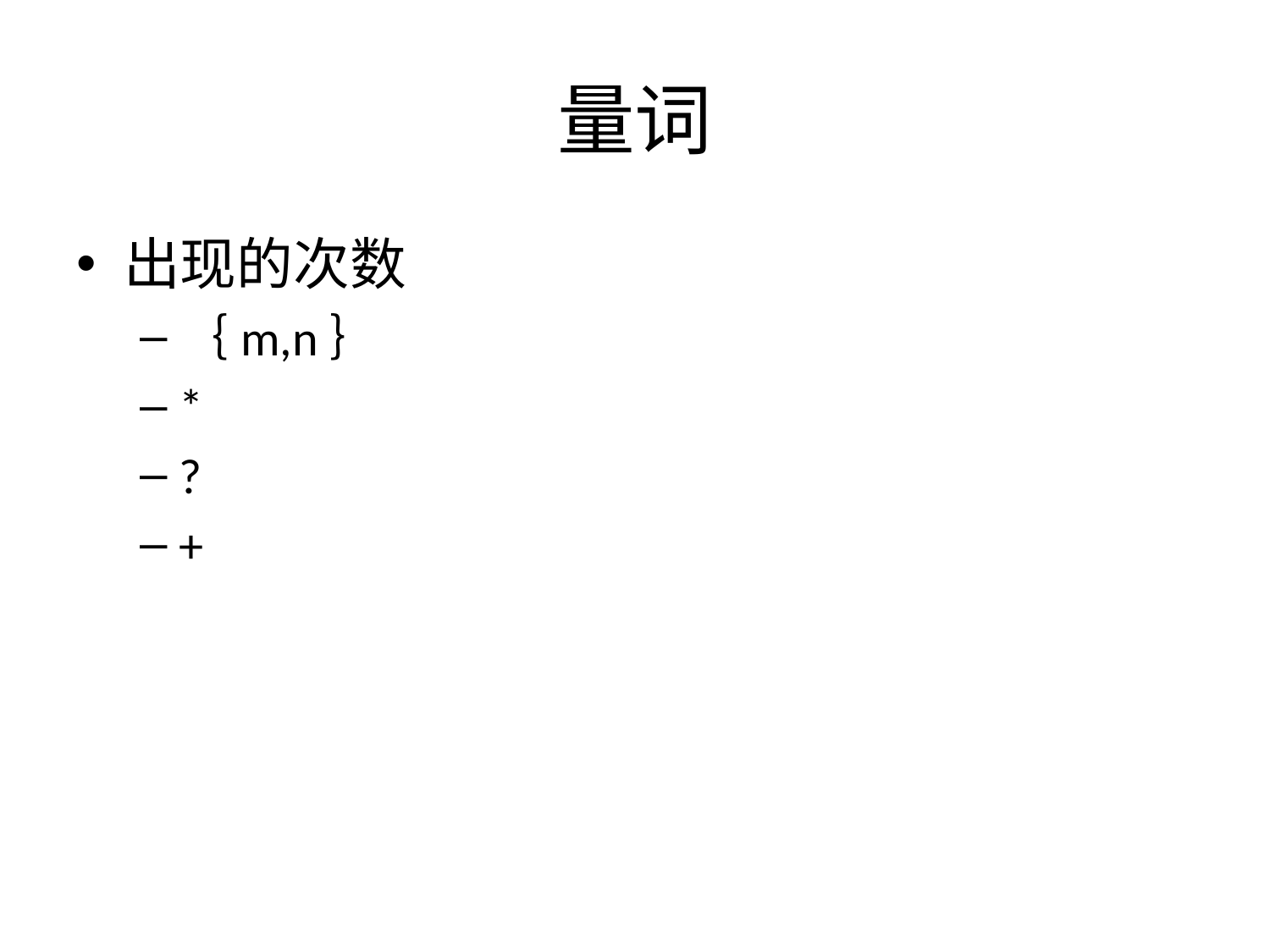

# 量词
出现的次数
｛m,n｝
*
?
+